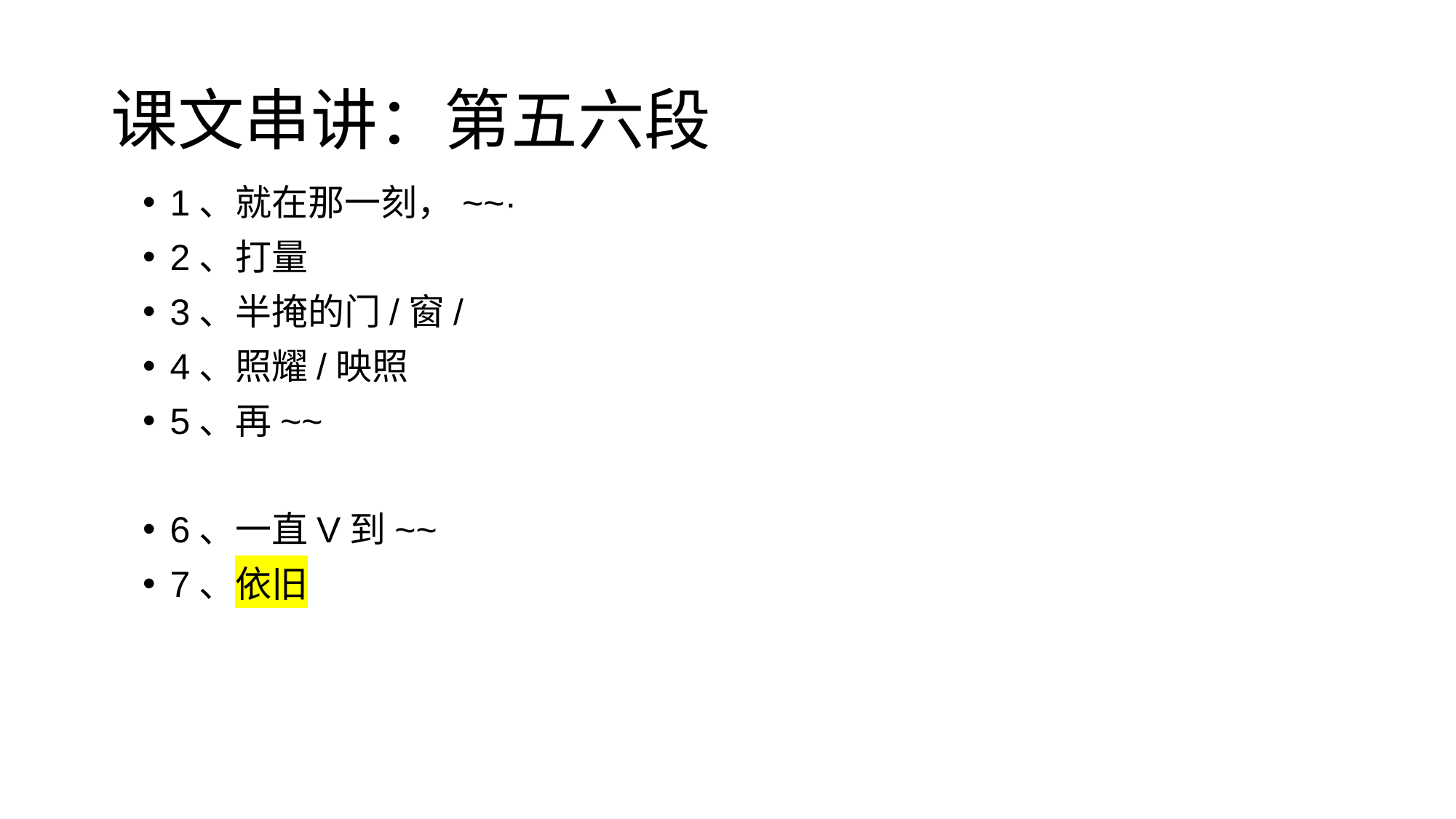

# 课文串讲：第五六段
1、就在那一刻，~~·
2、打量
3、半掩的门/窗/
4、照耀/映照
5、再~~

6、一直V到~~
7、依旧